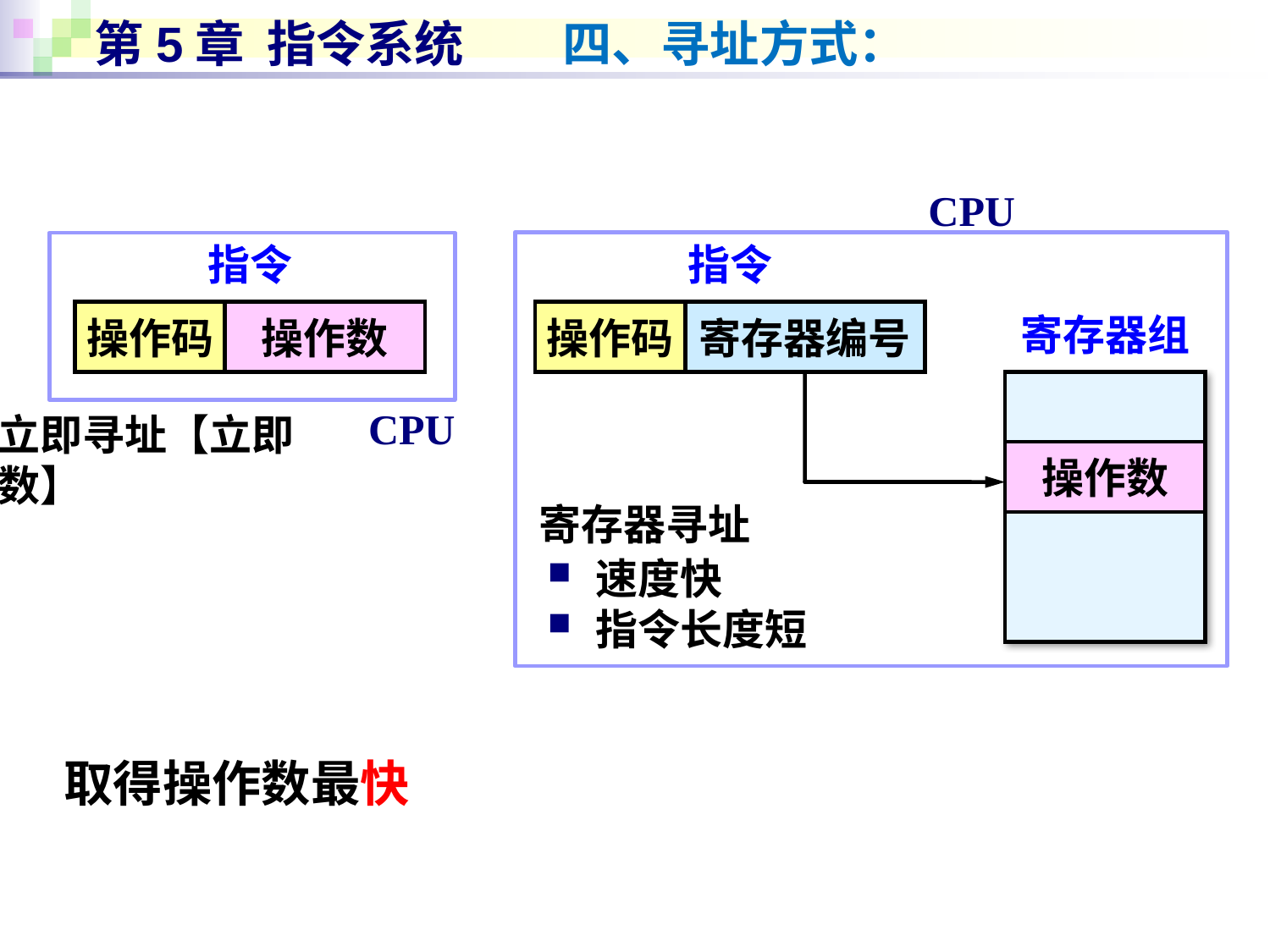

# 第5章  指令系统
四、寻址方式：
CPU

指令
指令

操作码
寄存器编号
操作码
操作数
寄存器组

CPU
立即寻址【立即数】
操作数

寄存器寻址
速度快
指令长度短
取得操作数最快
40